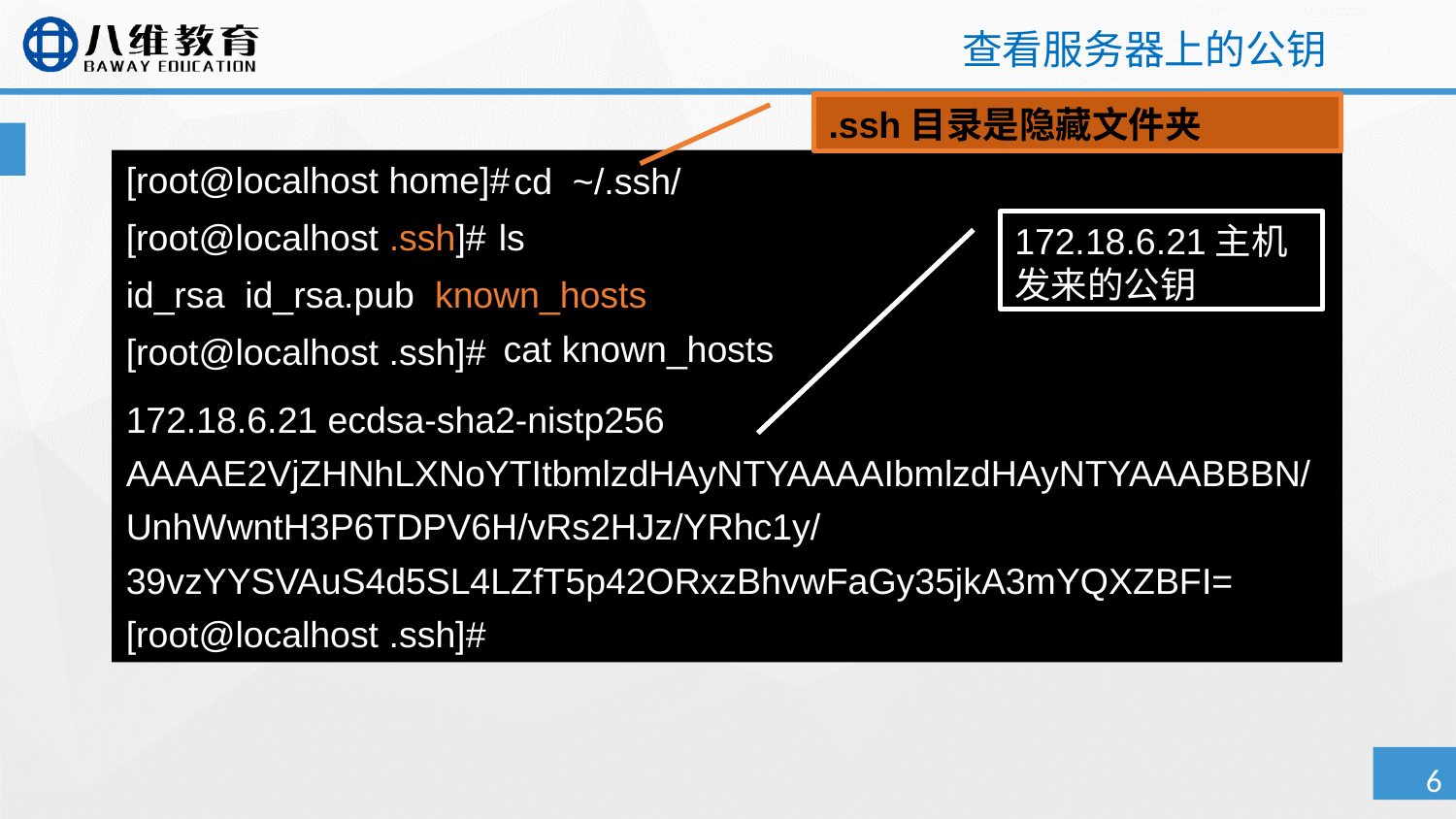

# 查看服务器上的公钥
.ssh目录是隐藏文件夹
[root@localhost home]#
cd  ~/.ssh/
ls
[root@localhost .ssh]#
172.18.6.21主机发来的公钥
id_rsa  id_rsa.pub  known_hosts
cat known_hosts
[root@localhost .ssh]#
172.18.6.21 ecdsa-sha2-nistp256 AAAAE2VjZHNhLXNoYTItbmlzdHAyNTYAAAAIbmlzdHAyNTYAAABBBN/UnhWwntH3P6TDPV6H/vRs2HJz/YRhc1y/39vzYYSVAuS4d5SL4LZfT5p42ORxzBhvwFaGy35jkA3mYQXZBFI=
[root@localhost .ssh]#